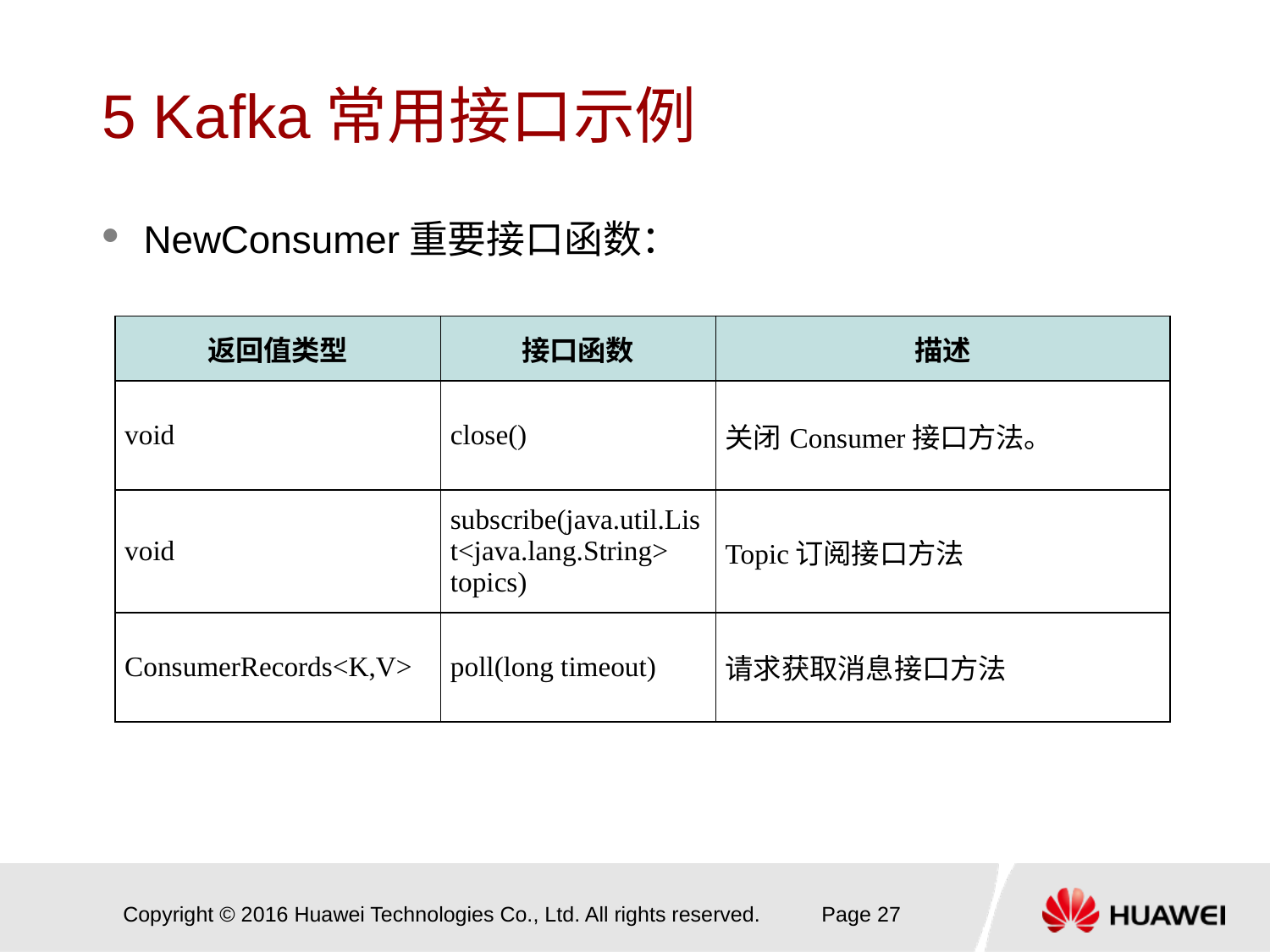

# 5 Kafka常用接口示例
NewConsumer重要接口函数：
| 返回值类型 | 接口函数 | 描述 |
| --- | --- | --- |
| void | close() | 关闭Consumer接口方法。 |
| void | subscribe(java.util.List<java.lang.String> topics) | Topic订阅接口方法 |
| ConsumerRecords<K,V> | poll(long timeout) | 请求获取消息接口方法 |